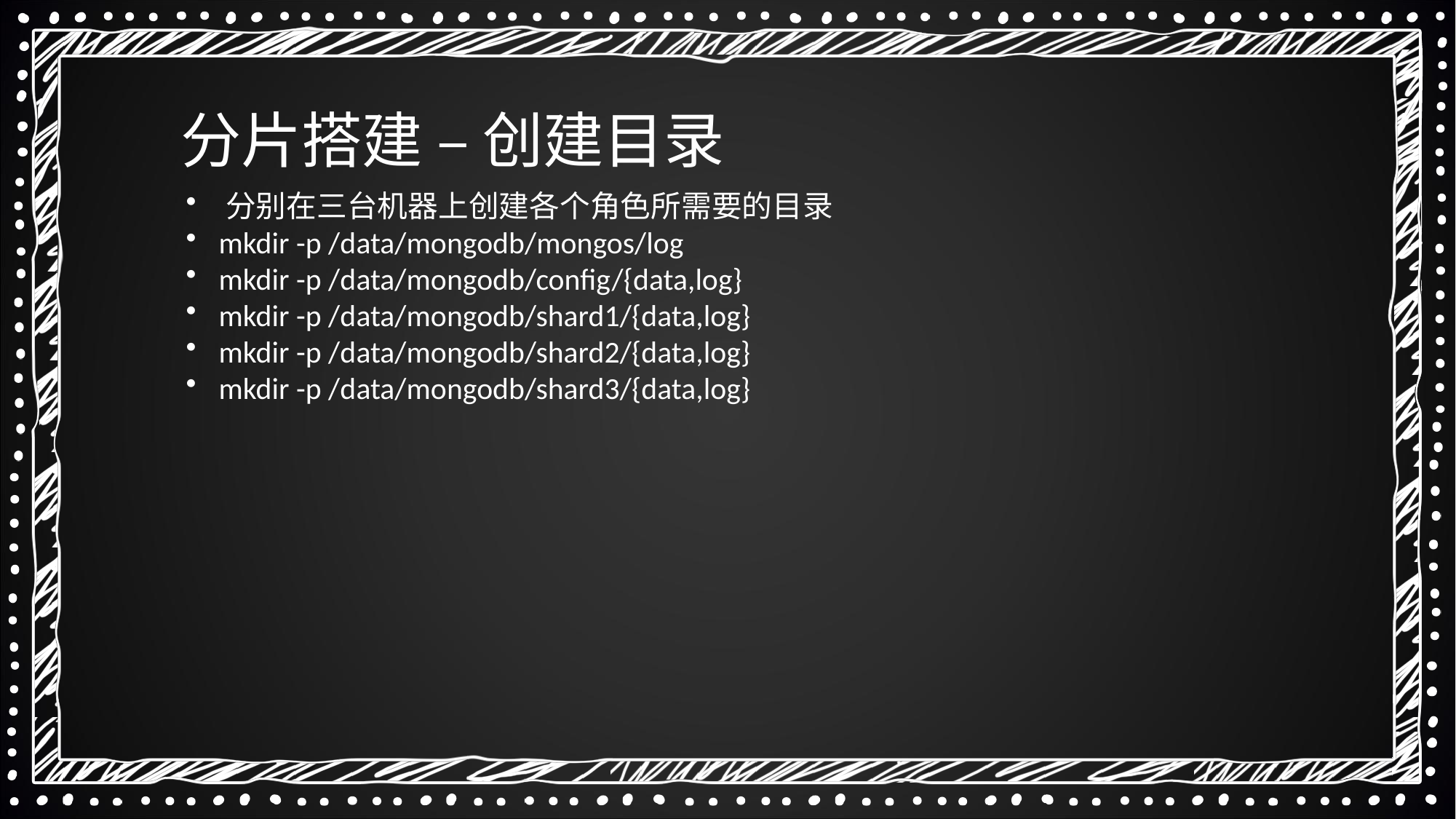

分片搭建 – 创建目录
 分别在三台机器上创建各个角色所需要的目录
 mkdir -p /data/mongodb/mongos/log
 mkdir -p /data/mongodb/config/{data,log}
 mkdir -p /data/mongodb/shard1/{data,log}
 mkdir -p /data/mongodb/shard2/{data,log}
 mkdir -p /data/mongodb/shard3/{data,log}